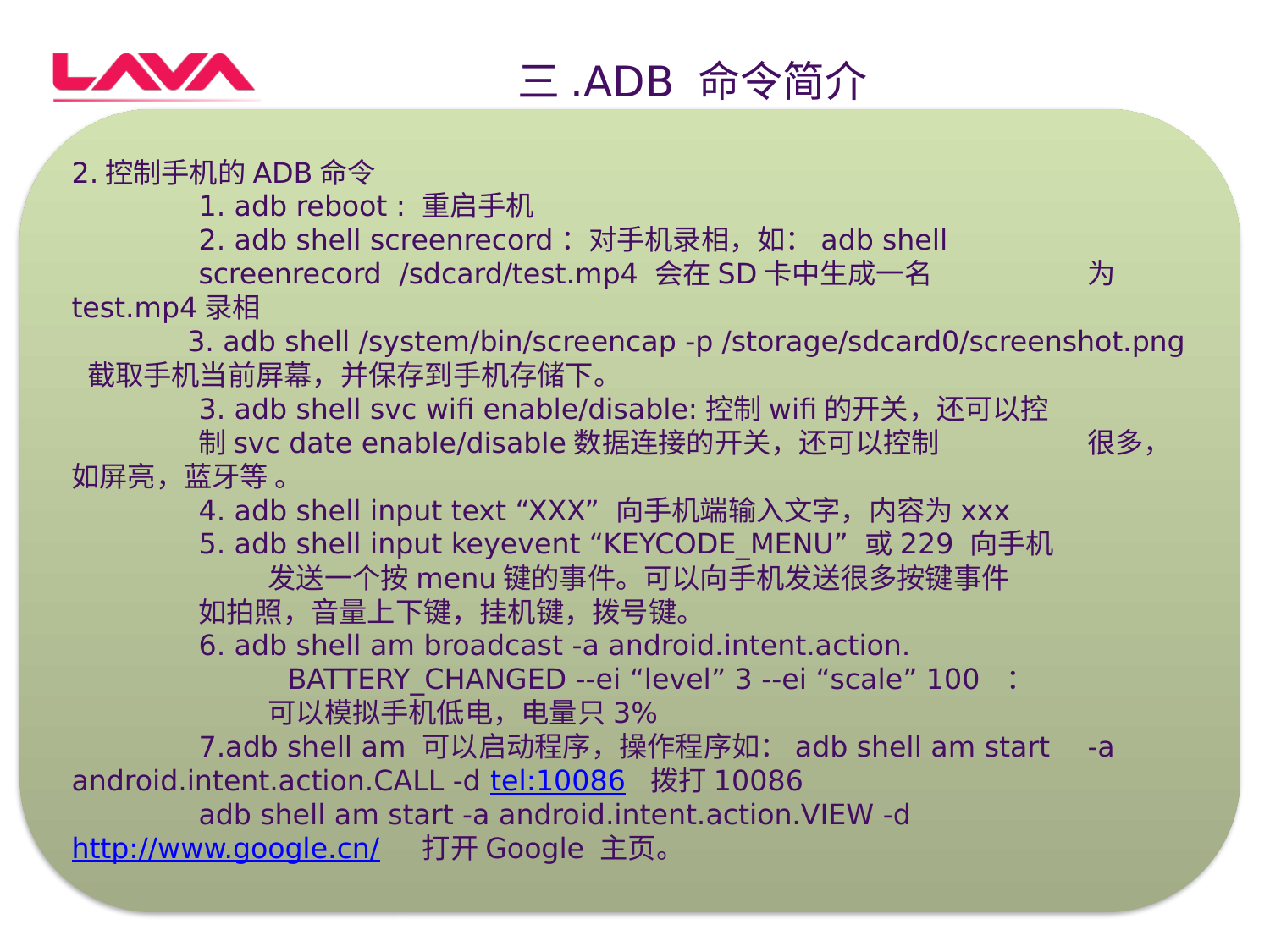

三.ADB 命令简介
2.控制手机的ADB命令
	1. adb reboot : 重启手机
	2. adb shell screenrecord：对手机录相，如：adb shell 	  		screenrecord  /sdcard/test.mp4 会在SD卡中生成一名		为test.mp4录相
             3. adb shell /system/bin/screencap -p /storage/sdcard0/screenshot.png  截取手机当前屏幕，并保存到手机存储下。
	3. adb shell svc wifi enable/disable:控制wifi的开关，还可以控		制svc date enable/disable数据连接的开关，还可以控制		很多，如屏亮，蓝牙等 。
	4. adb shell input text “XXX” 向手机端输入文字，内容为xxx
	5. adb shell input keyevent “KEYCODE_MENU” 或229 向手机                       	           发送一个按menu键的事件。可以向手机发送很多按键事件		如拍照，音量上下键，挂机键，拨号键。
	6. adb shell am broadcast -a android.intent.action.
	          BATTERY_CHANGED --ei “level” 3 --ei “scale” 100  ：		           可以模拟手机低电，电量只3%
	7.adb shell am 可以启动程序，操作程序如：adb shell am start 	-a android.intent.action.CALL -d tel:10086  拨打10086
	adb shell am start -a android.intent.action.VIEW -d 	http://www.google.cn/    打开Google 主页。